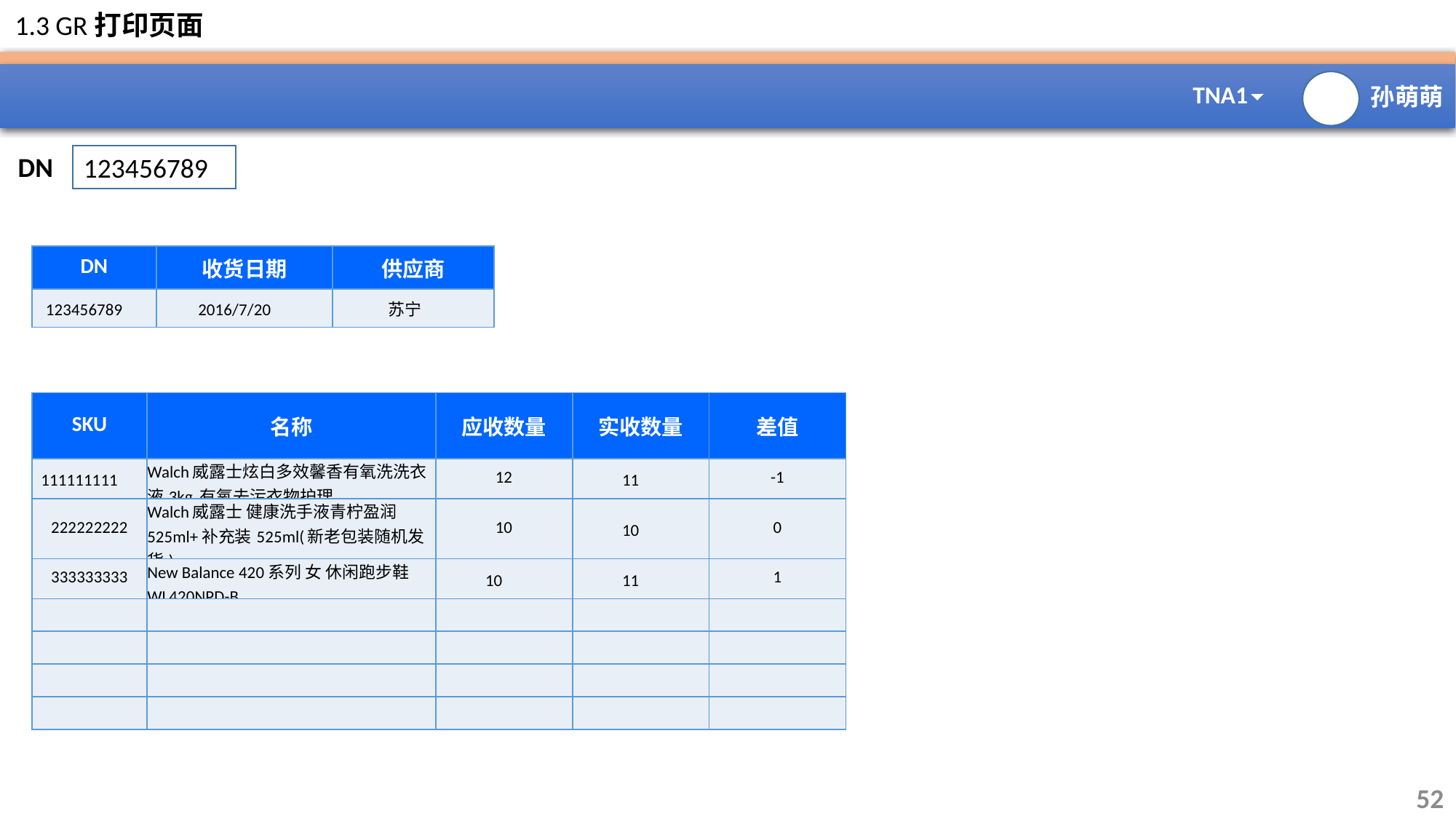

# 1.3 GR打印页面
DN
123456789
| DN | 收货日期 | 供应商 |
| --- | --- | --- |
| 123456789 | 2016/7/20 | 苏宁 |
| SKU | 名称 | 应收数量 | 实收数量 | 差值 |
| --- | --- | --- | --- | --- |
| 111111111 | Walch威露士炫白多效馨香有氧洗洗衣液3kg 有氧去污衣物护理 | 12 | 11 | -1 |
| 222222222 | Walch威露士 健康洗手液青柠盈润525ml+补充装525ml(新老包装随机发货) | 10 | 10 | 0 |
| 333333333 | New Balance 420系列 女 休闲跑步鞋 WL420NPD-B | 10 | 11 | 1 |
|  |  |  |  |  |
|  |  |  |  |  |
|  |  |  |  |  |
|  |  |  |  |  |
52